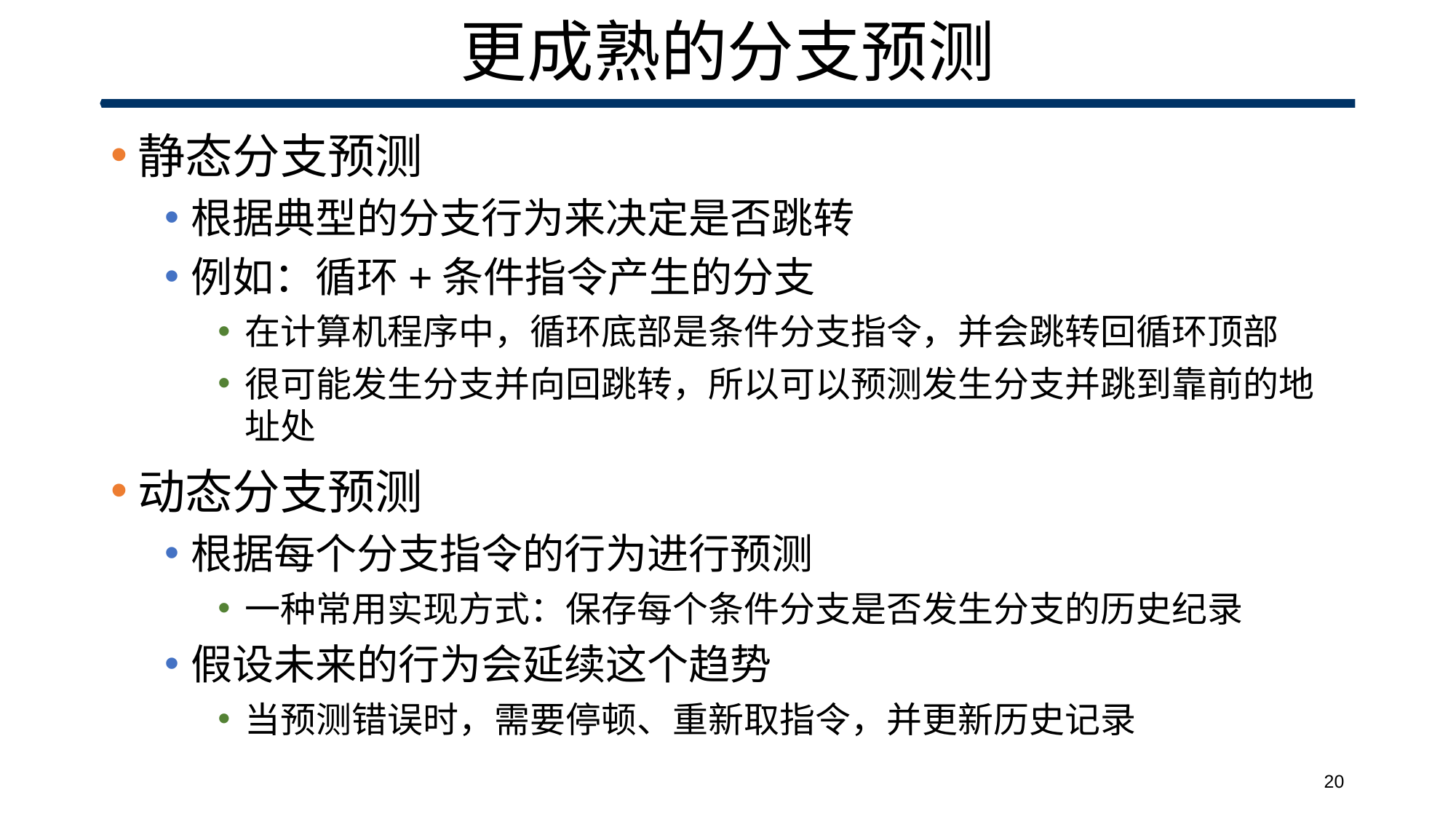

# 更成熟的分支预测
静态分支预测
根据典型的分支行为来决定是否跳转
例如：循环+条件指令产生的分支
在计算机程序中，循环底部是条件分支指令，并会跳转回循环顶部
很可能发生分支并向回跳转，所以可以预测发生分支并跳到靠前的地址处
动态分支预测
根据每个分支指令的行为进行预测
一种常用实现方式：保存每个条件分支是否发生分支的历史纪录
假设未来的行为会延续这个趋势
当预测错误时，需要停顿、重新取指令，并更新历史记录
20